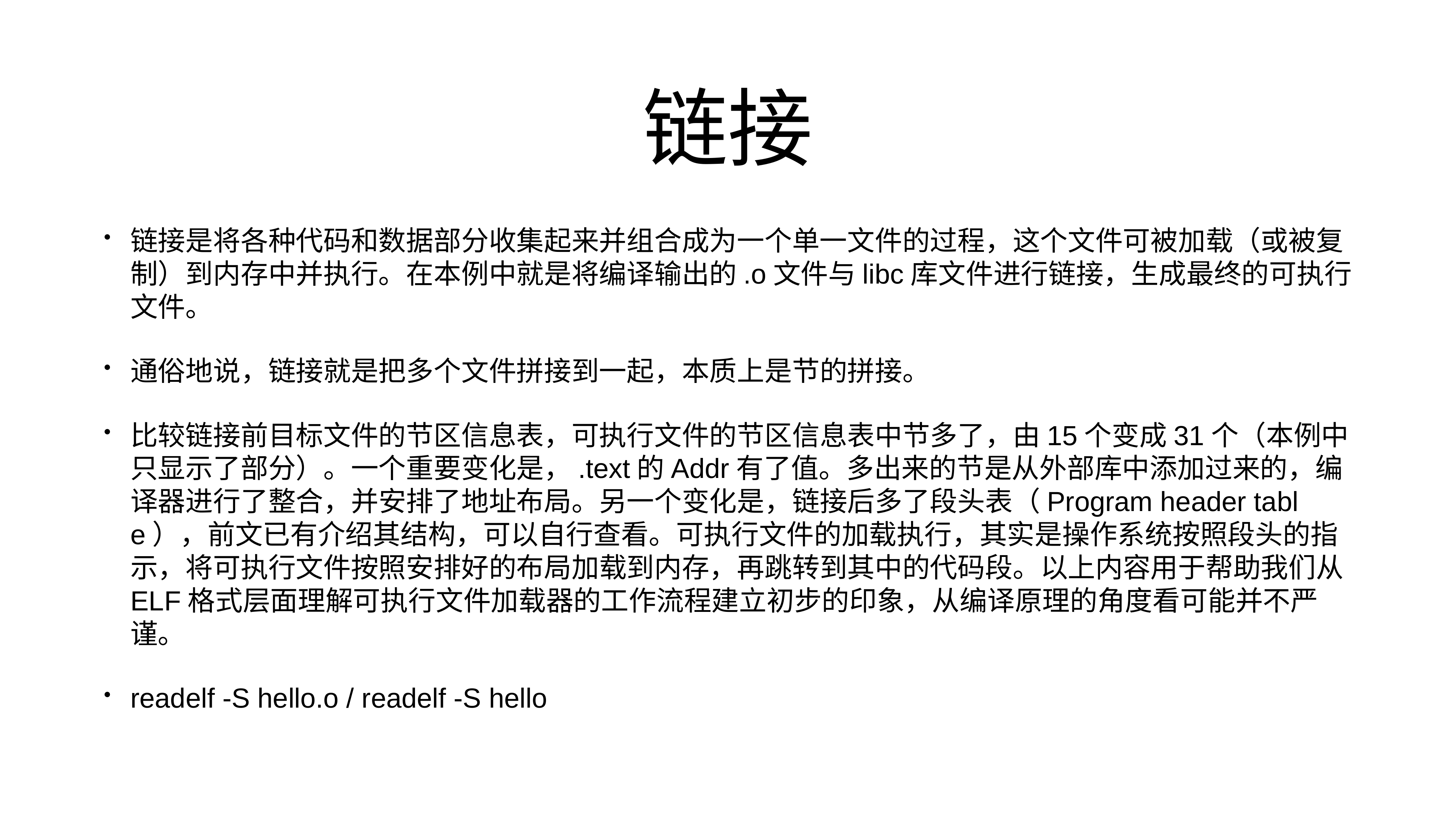

# 链接
链接是将各种代码和数据部分收集起来并组合成为一个单一文件的过程，这个文件可被加载（或被复制）到内存中并执行。在本例中就是将编译输出的.o文件与libc库文件进行链接，生成最终的可执行文件。
通俗地说，链接就是把多个文件拼接到一起，本质上是节的拼接。
比较链接前目标文件的节区信息表，可执行文件的节区信息表中节多了，由15个变成31个（本例中只显示了部分）。一个重要变化是，.text的Addr有了值。多出来的节是从外部库中添加过来的，编译器进行了整合，并安排了地址布局。另一个变化是，链接后多了段头表（Program header table），前文已有介绍其结构，可以自行查看。可执行文件的加载执行，其实是操作系统按照段头的指示，将可执行文件按照安排好的布局加载到内存，再跳转到其中的代码段。以上内容用于帮助我们从ELF格式层面理解可执行文件加载器的工作流程建立初步的印象，从编译原理的角度看可能并不严谨。
readelf -S hello.o / readelf -S hello